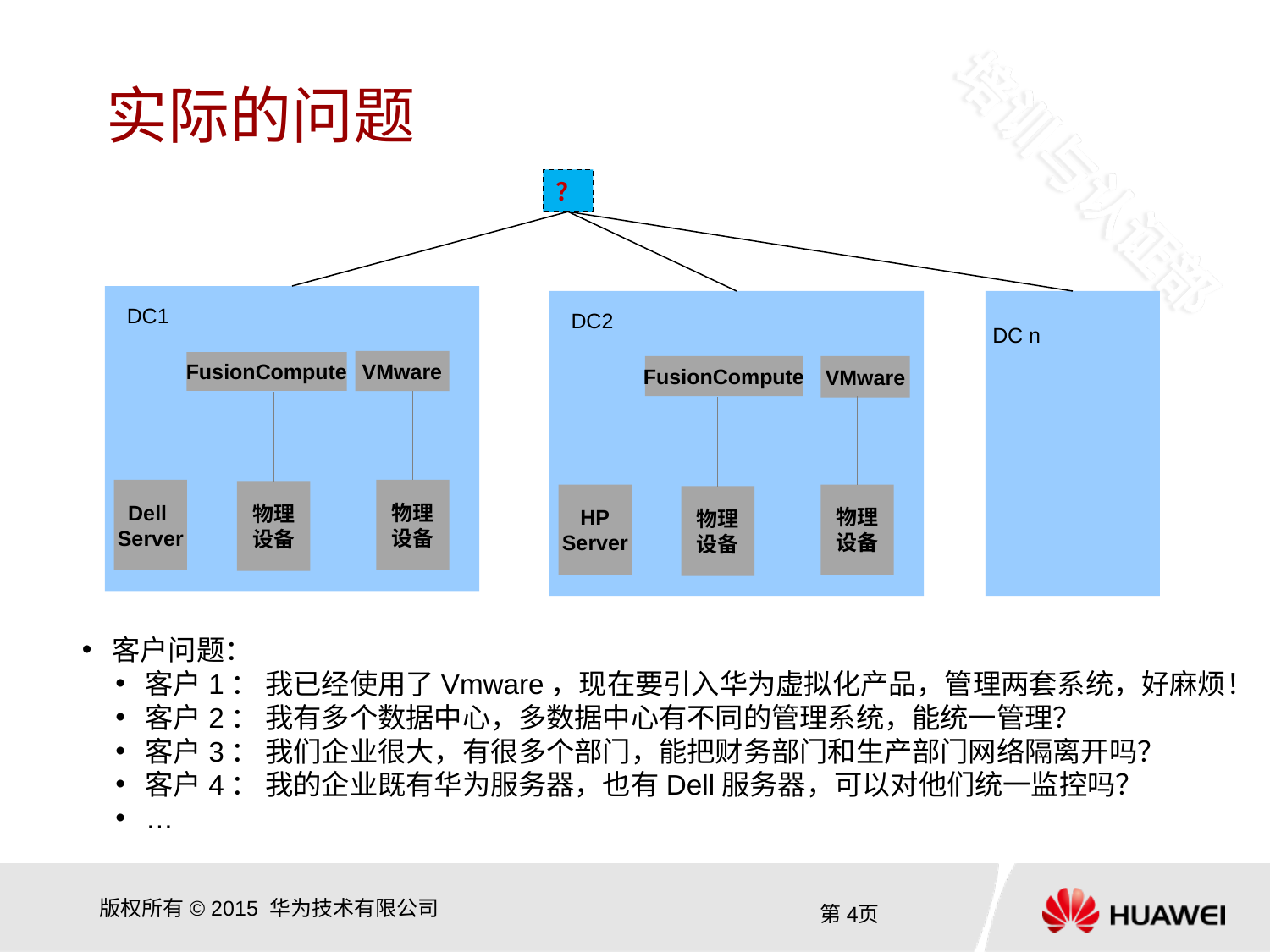

# 实际的问题
？

DC1
DC2
DC n
VMware
FusionCompute
FusionCompute
VMware
Dell
Server
物理
设备
物理
设备
HP
Server
物理
设备
物理
设备
客户问题：
客户1： 我已经使用了Vmware，现在要引入华为虚拟化产品，管理两套系统，好麻烦！
客户2： 我有多个数据中心，多数据中心有不同的管理系统，能统一管理？
客户3： 我们企业很大，有很多个部门，能把财务部门和生产部门网络隔离开吗？
客户4： 我的企业既有华为服务器，也有Dell服务器，可以对他们统一监控吗？
…